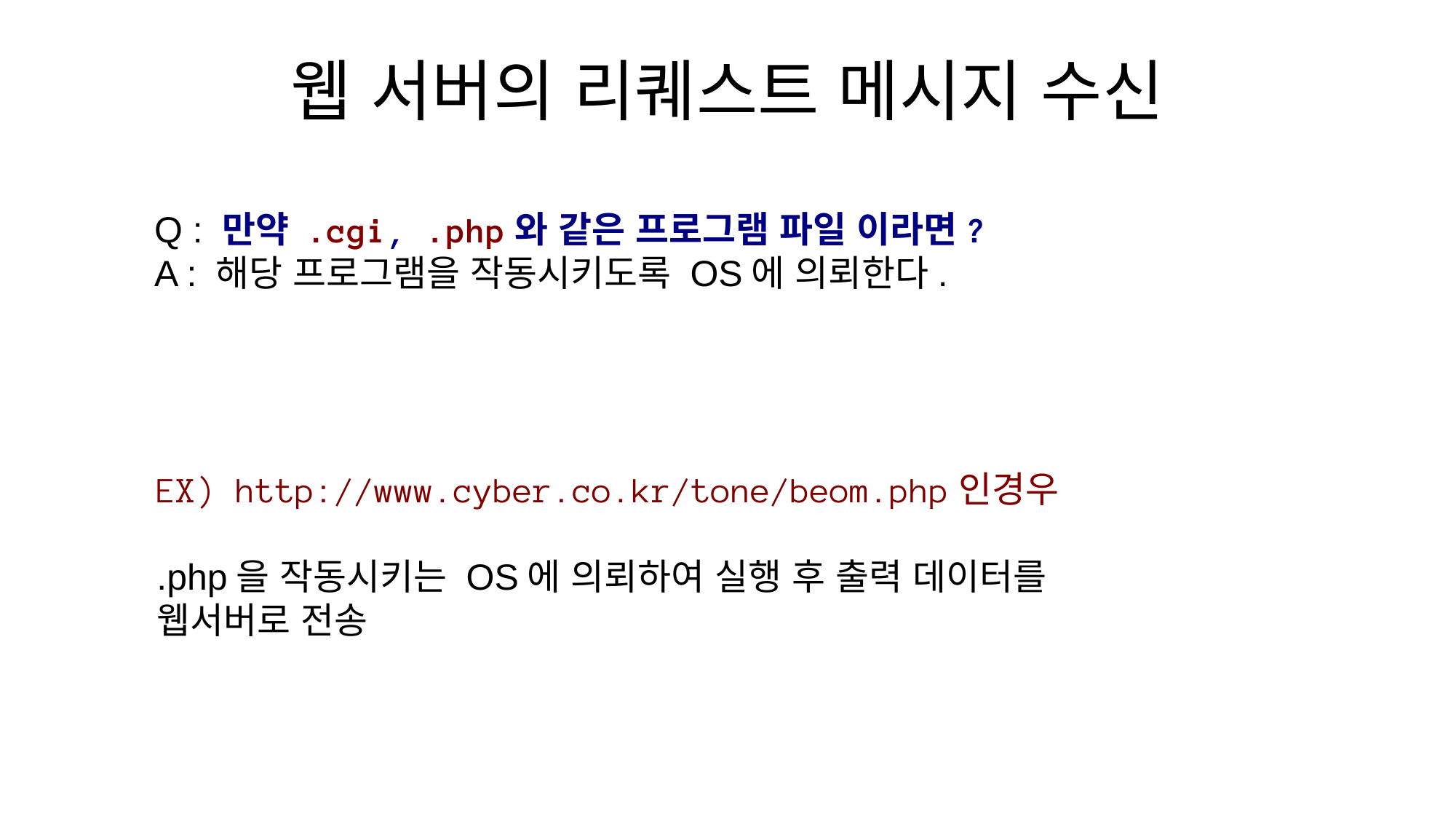

# 웹 서버의 리퀘스트 메시지 수신
Q : 만약 .cgi, .php와 같은 프로그램 파일 이라면?
A : 해당 프로그램을 작동시키도록 OS에 의뢰한다.
EX) http://www.cyber.co.kr/tone/beom.php인경우

.php을 작동시키는 OS에 의뢰하여 실행 후 출력 데이터를
웹서버로 전송